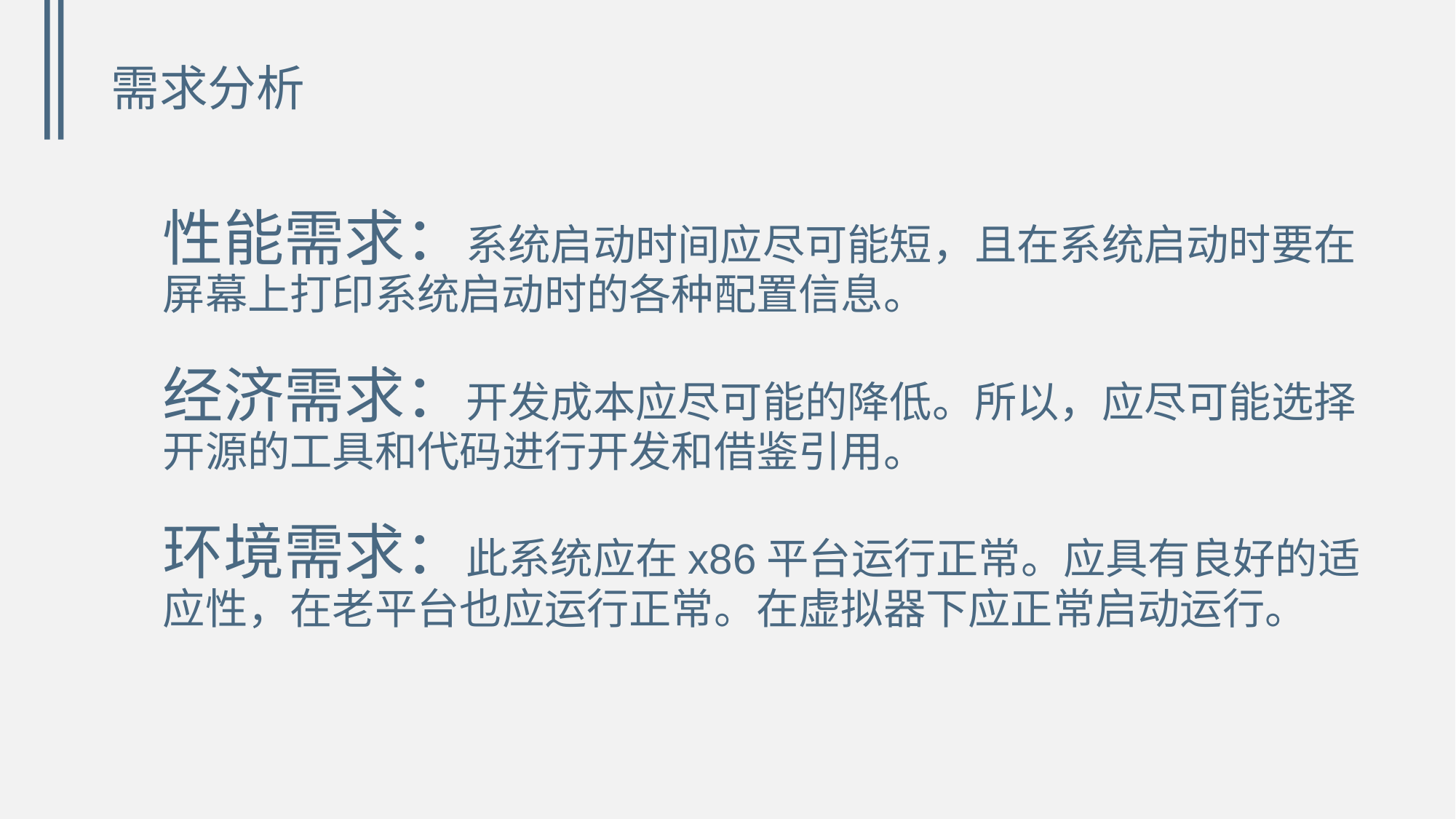

# 需求分析
性能需求：系统启动时间应尽可能短，且在系统启动时要在屏幕上打印系统启动时的各种配置信息。

经济需求：开发成本应尽可能的降低。所以，应尽可能选择开源的工具和代码进行开发和借鉴引用。

环境需求：此系统应在x86平台运行正常。应具有良好的适应性，在老平台也应运行正常。在虚拟器下应正常启动运行。